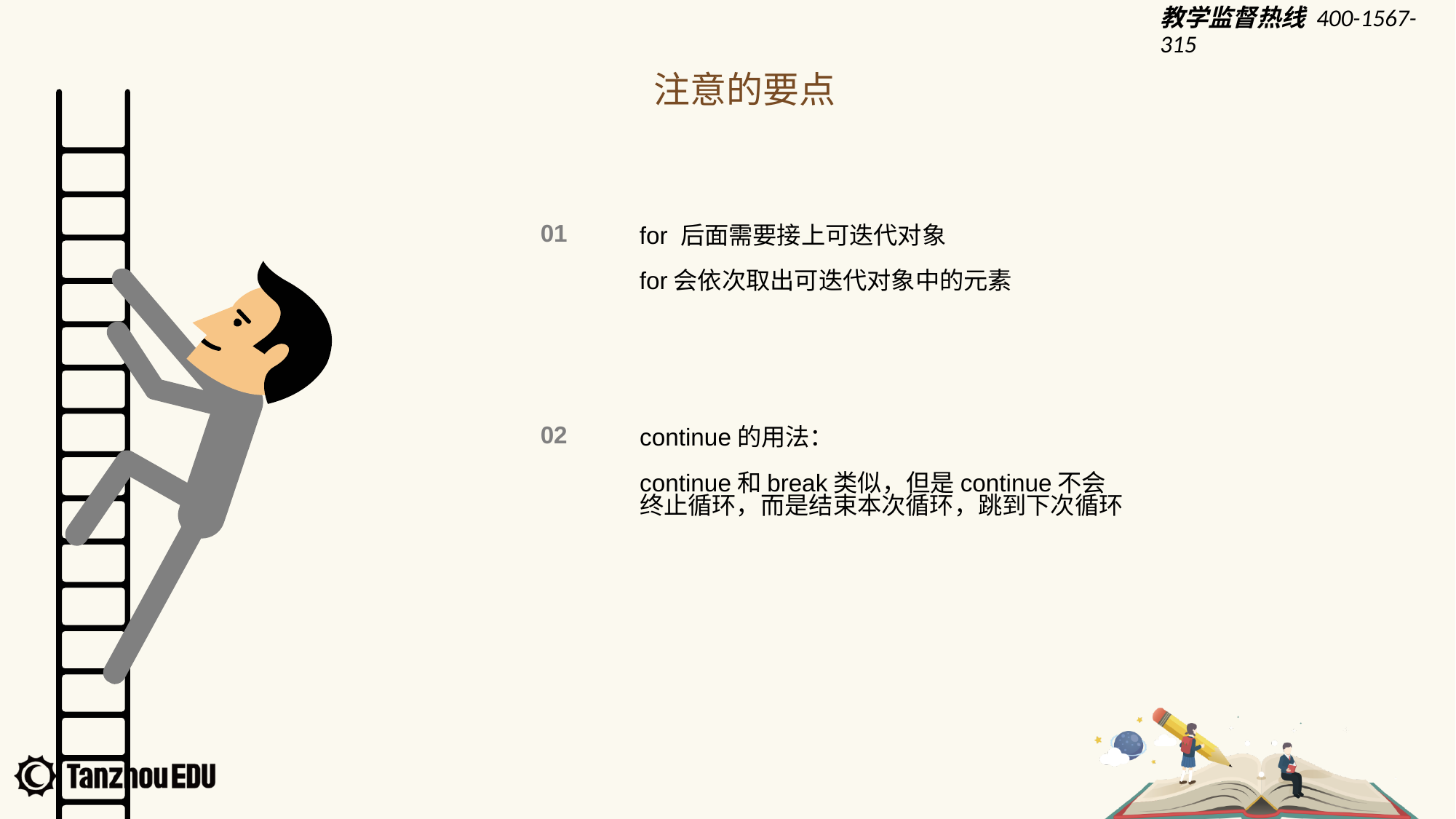

注意的要点

01
for 后面需要接上可迭代对象

for会依次取出可迭代对象中的元素
continue的用法：

continue和break类似，但是continue不会终止循环，而是结束本次循环，跳到下次循环
02